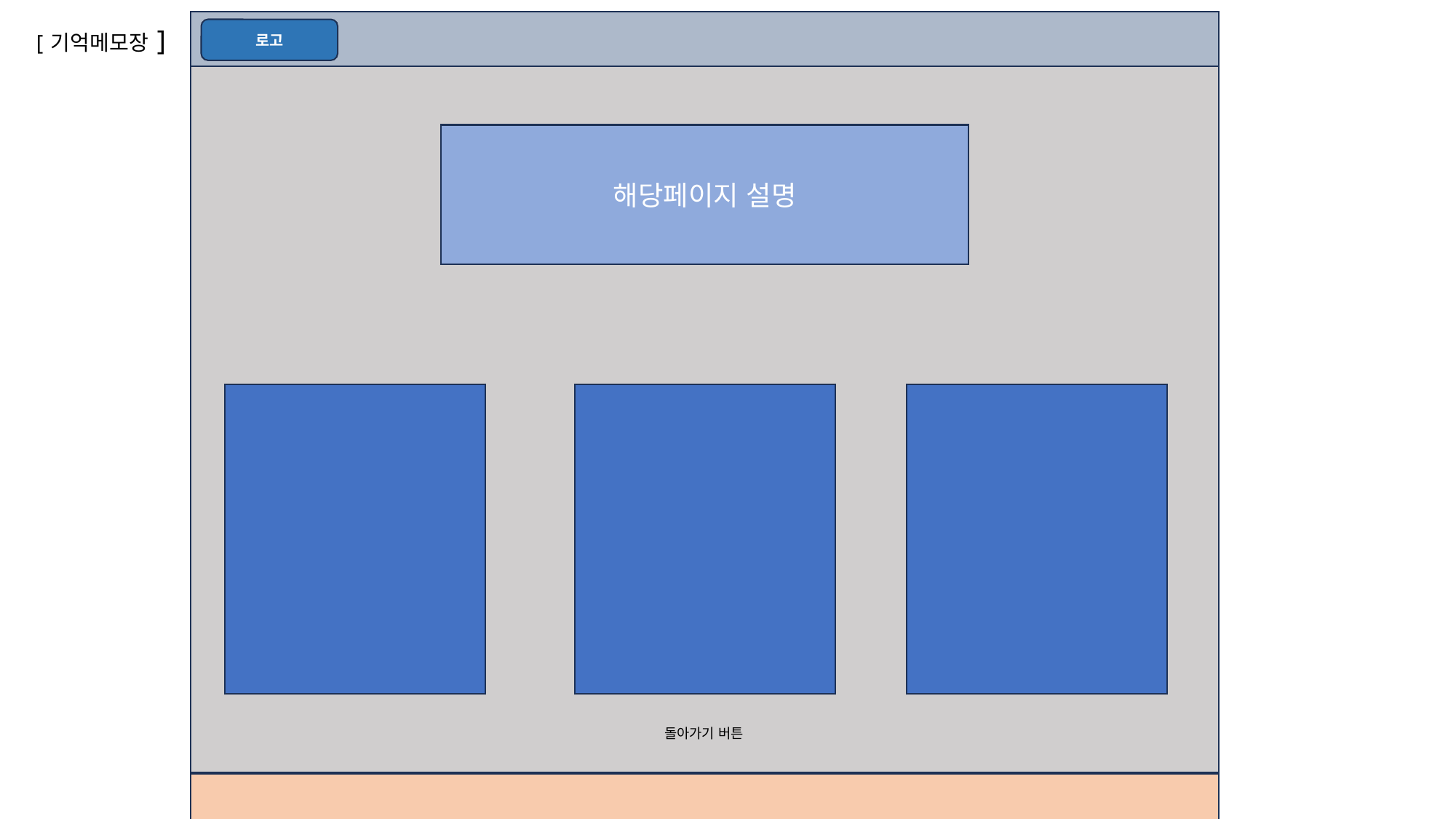

[기억메모장]
로고
돌아가기 버튼
해당페이지 설명

돌아가기 버튼